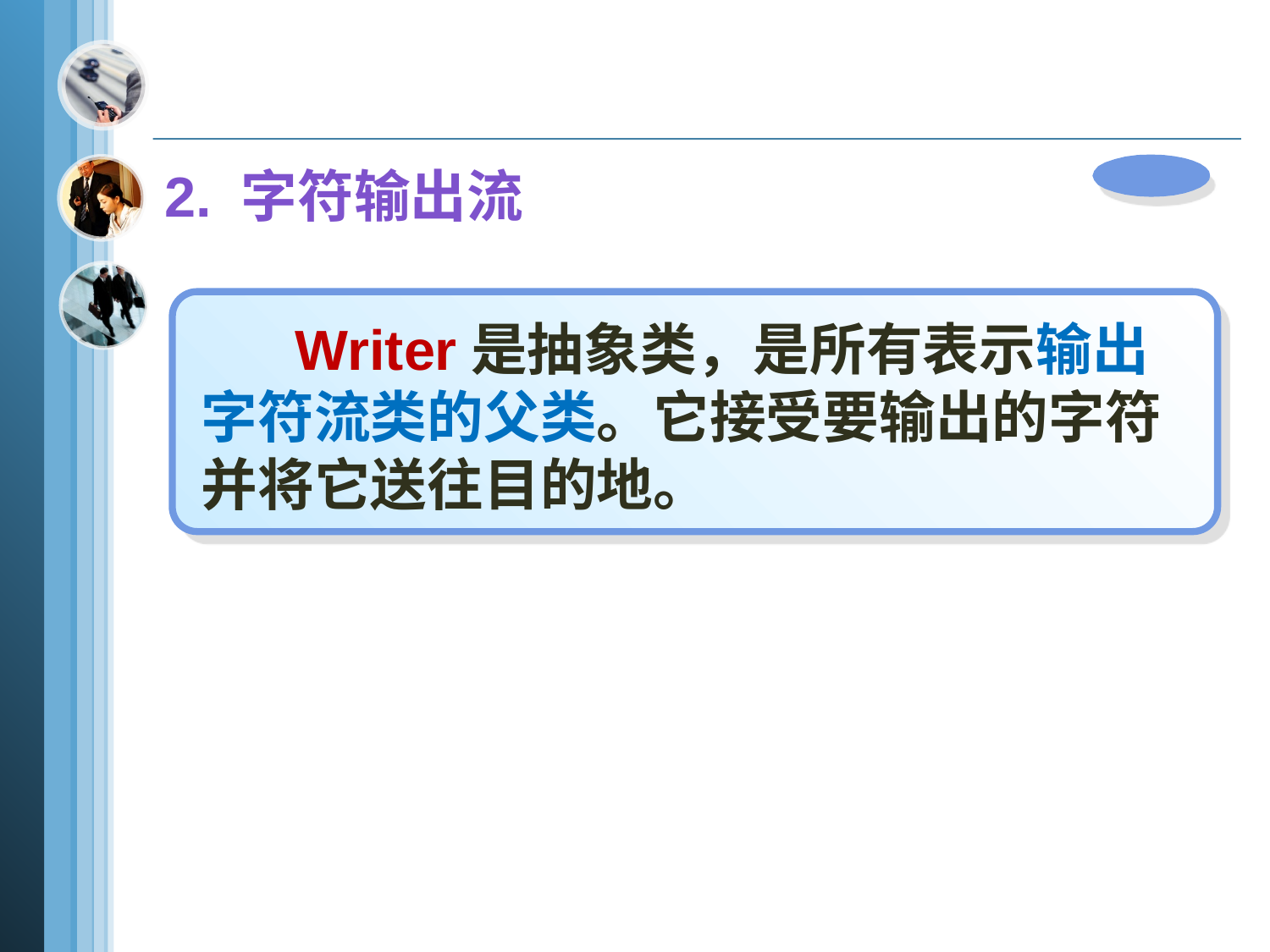

2. 字符输出流

      Writer是抽象类，是所有表示输出字符流类的父类。它接受要输出的字符并将它送往目的地。